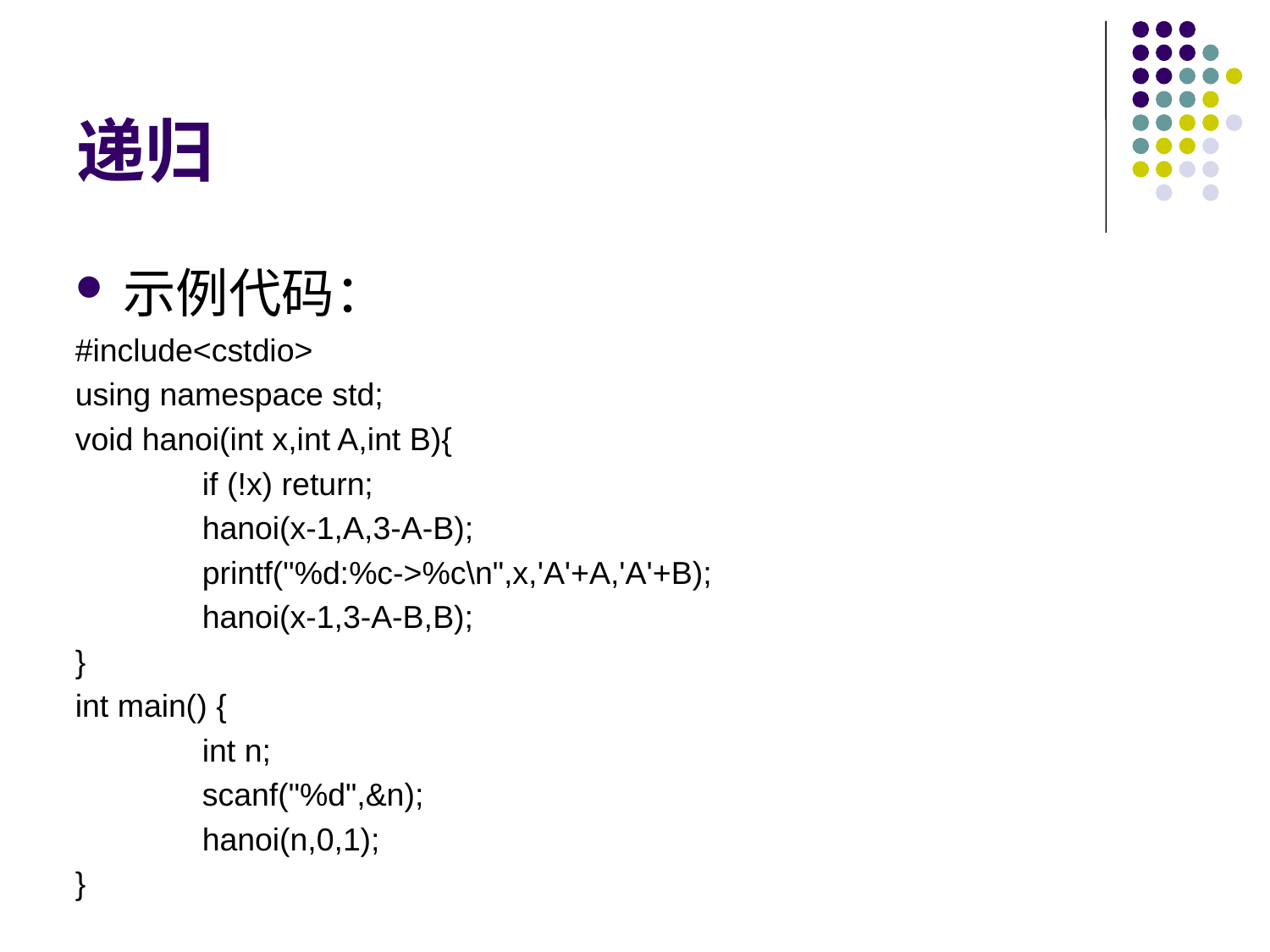

# 递归
示例代码：
#include<cstdio>
using namespace std;
void hanoi(int x,int A,int B){
	if (!x) return;
	hanoi(x-1,A,3-A-B);
	printf("%d:%c->%c\n",x,'A'+A,'A'+B);
	hanoi(x-1,3-A-B,B);
}
int main() {
	int n;
	scanf("%d",&n);
	hanoi(n,0,1);
}